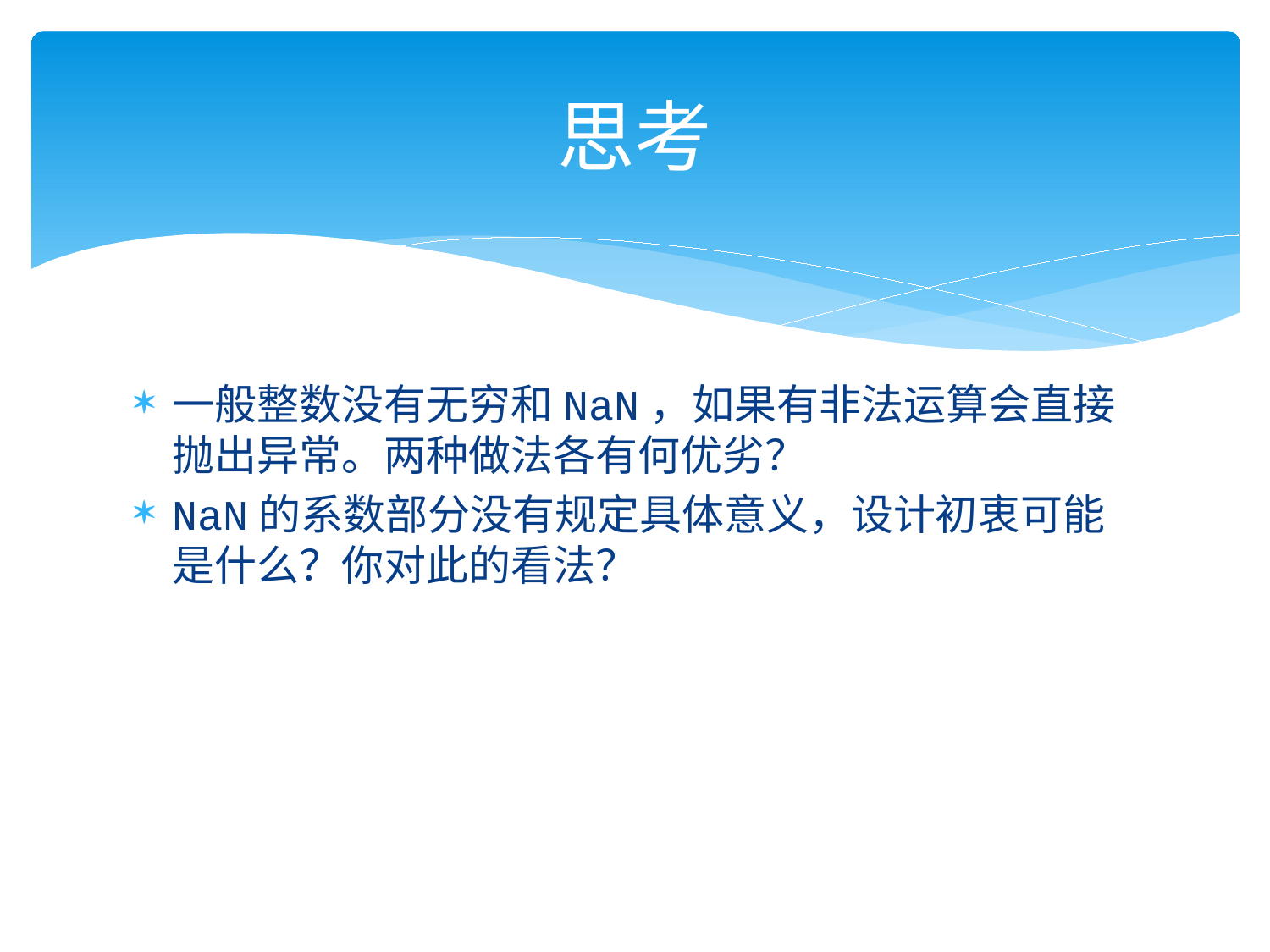

# 思考
一般整数没有无穷和NaN，如果有非法运算会直接抛出异常。两种做法各有何优劣？
NaN的系数部分没有规定具体意义，设计初衷可能是什么？你对此的看法？